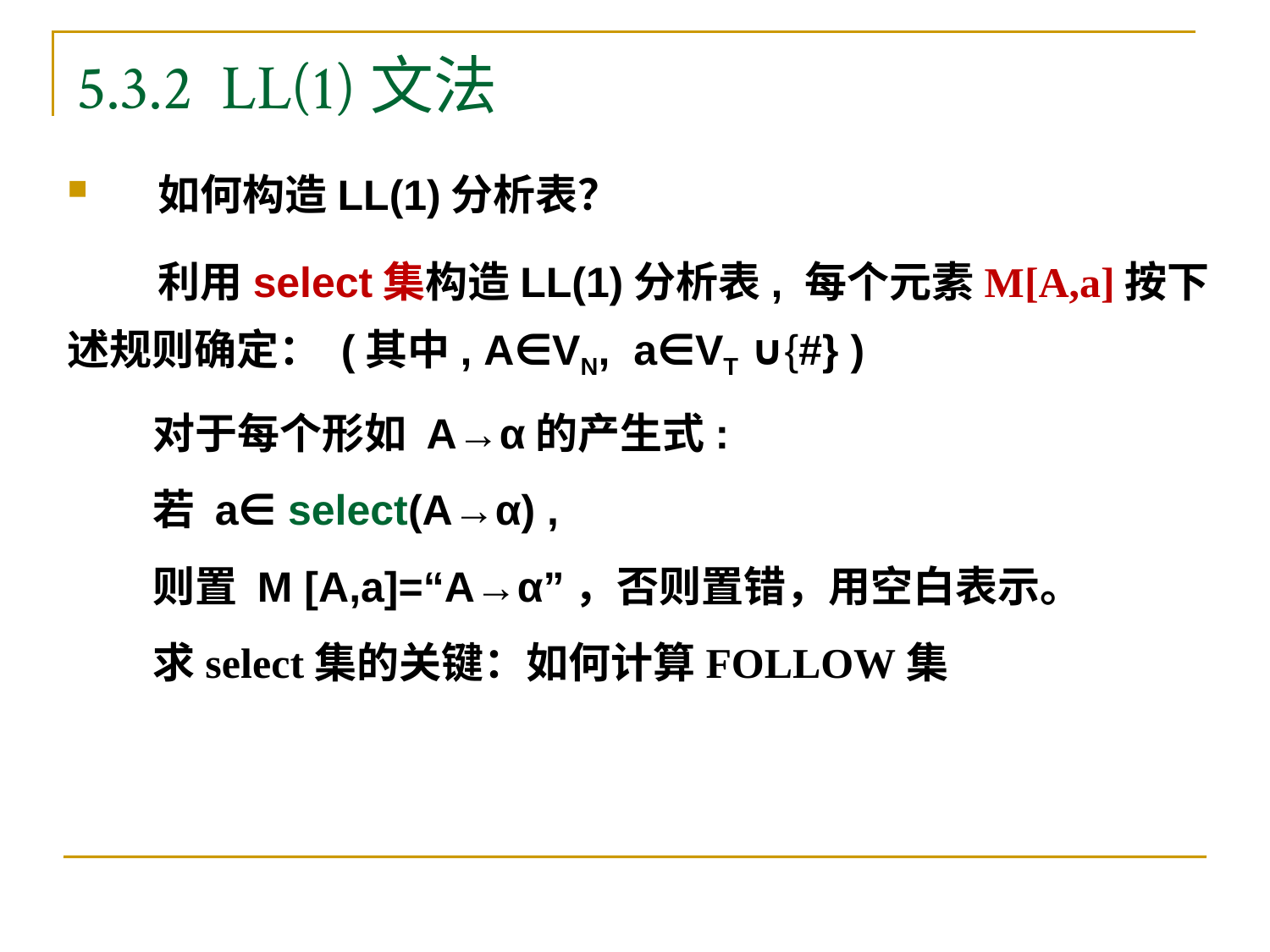

# 5.3.2  LL(1)文法
  如何构造LL(1)分析表？
  利用select集构造LL(1)分析表, 每个元素M[A,a]按下述规则确定： (其中, A∈VN,  a∈VT ∪{#} )
    对于每个形如 A→α的产生式:
    若 a∈ select(A→α) ,
    则置 M [A,a]=“A→α”，否则置错，用空白表示。
    求select集的关键：如何计算FOLLOW集

62